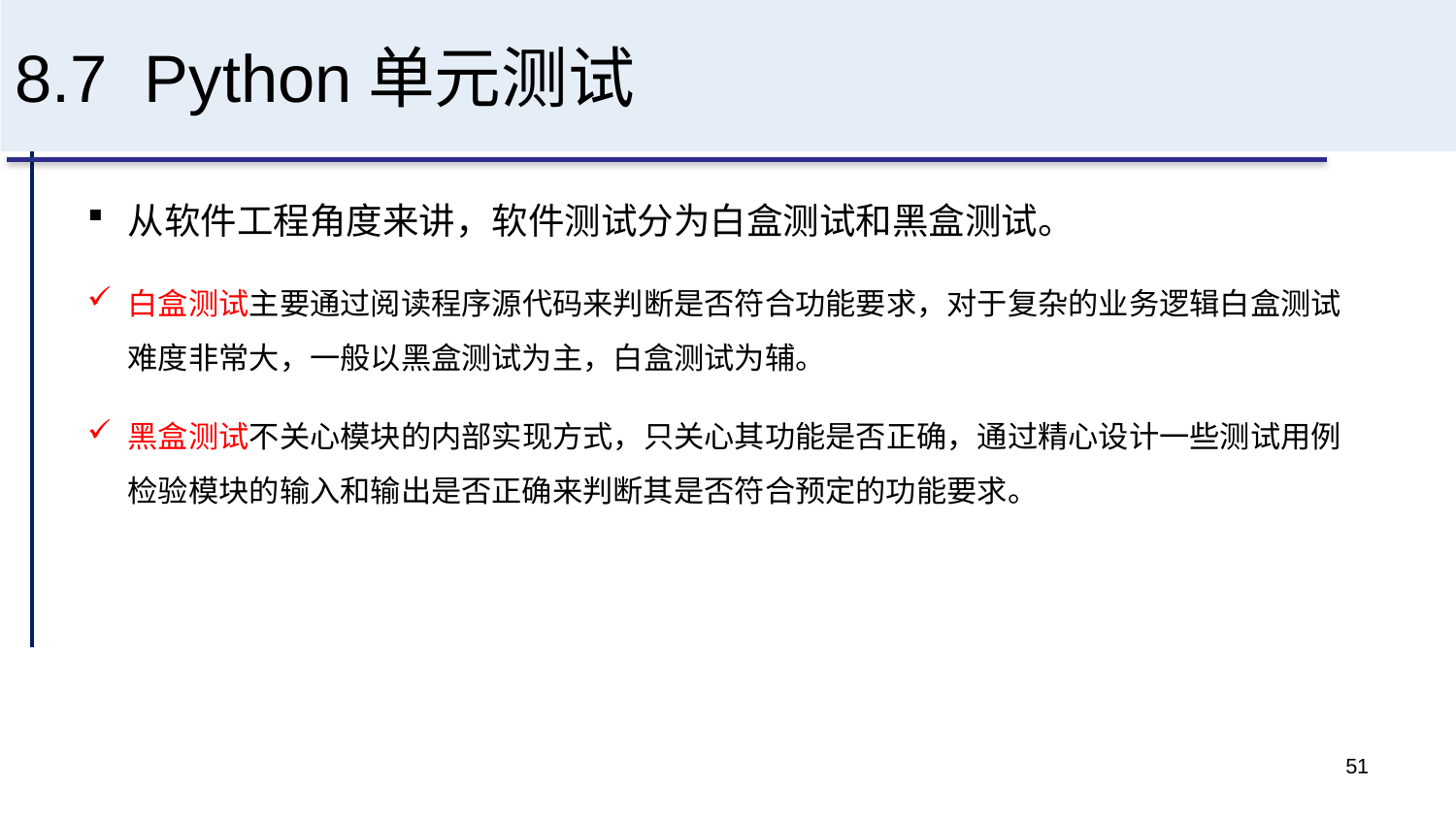

# 8.7  Python单元测试
从软件工程角度来讲，软件测试分为白盒测试和黑盒测试。
白盒测试主要通过阅读程序源代码来判断是否符合功能要求，对于复杂的业务逻辑白盒测试难度非常大，一般以黑盒测试为主，白盒测试为辅。
黑盒测试不关心模块的内部实现方式，只关心其功能是否正确，通过精心设计一些测试用例检验模块的输入和输出是否正确来判断其是否符合预定的功能要求。
51